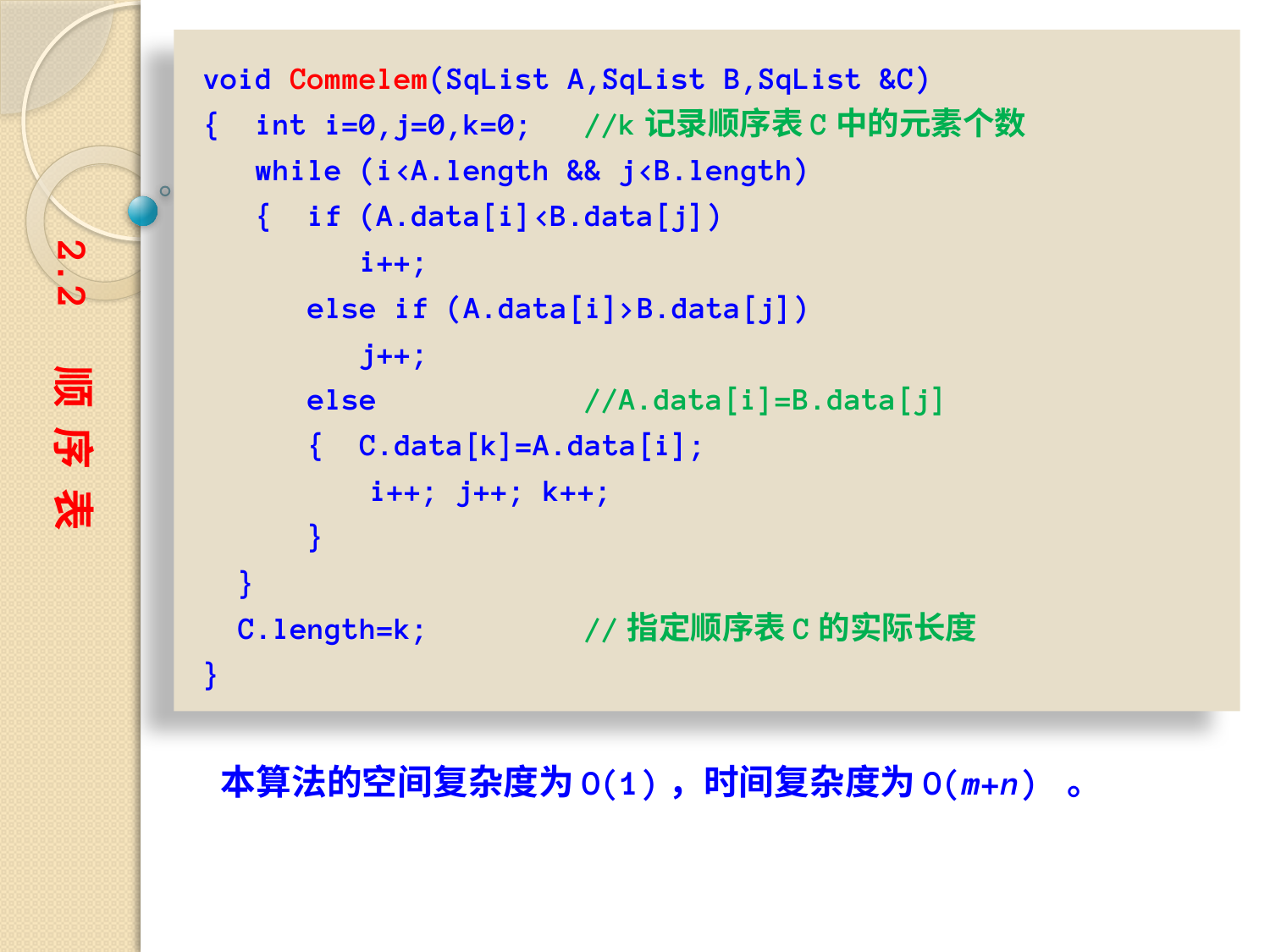

void Commelem(SqList A,SqList B,SqList &C)
{  int i=0,j=0,k=0;	//k记录顺序表C中的元素个数
   while (i<A.length && j<B.length)
   {  if (A.data[i]<B.data[j])
         i++;
      else if (A.data[i]>B.data[j])
         j++;
      else		//A.data[i]=B.data[j]
      {  C.data[k]=A.data[i];
	　i++; j++; k++;
      }
  }
  C.length=k;		//指定顺序表C的实际长度
}
2.2  顺  序  表
本算法的空间复杂度为O(1)，时间复杂度为O(m+n) 。